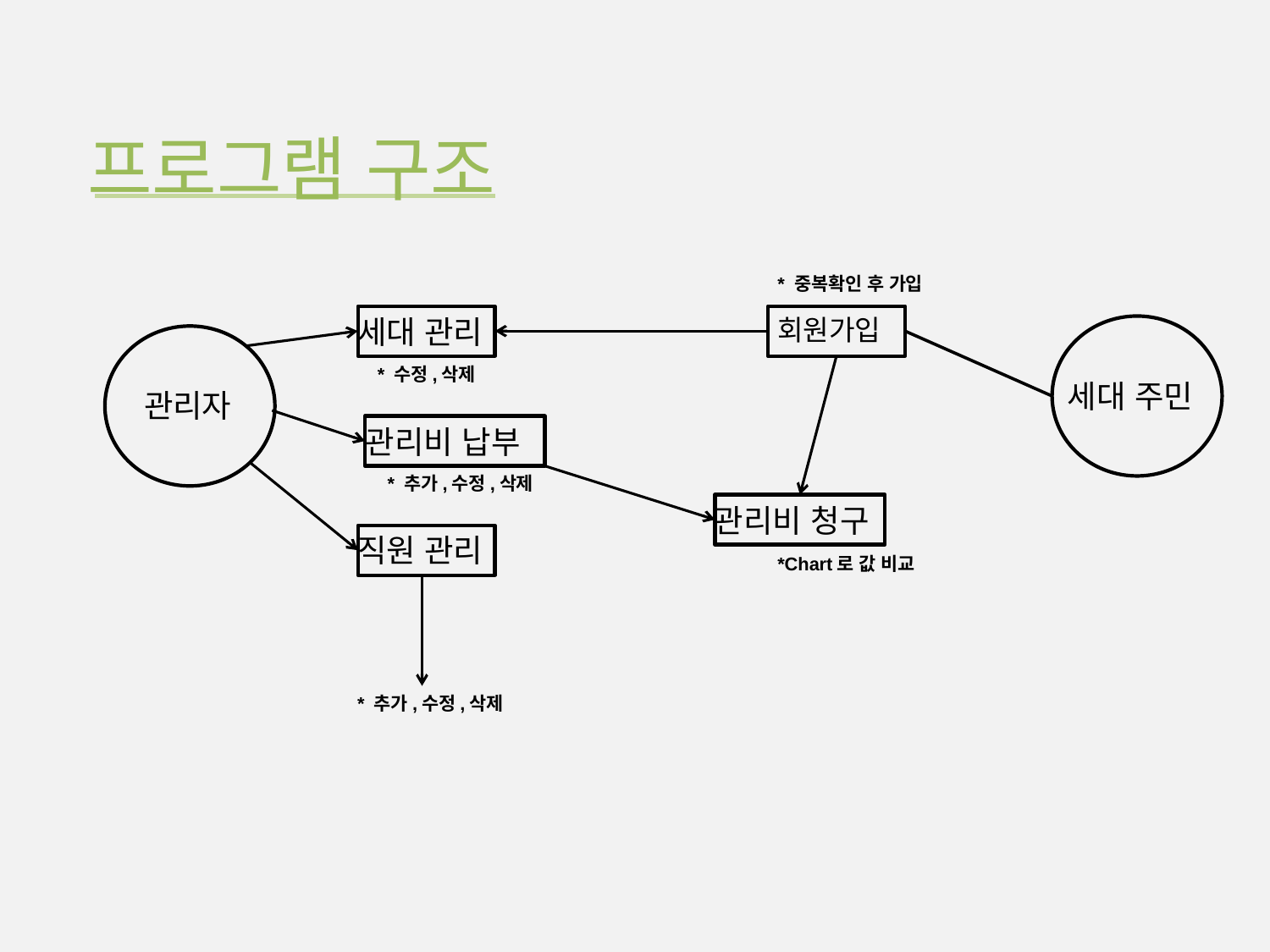

프로그램 구조
* 중복확인 후 가입
세대 관리

회원가입

* 수정,삭제
세대 주민
관리자
관리비 납부

* 추가,수정,삭제
관리비 청구

직원 관리

*Chart로 값 비교
* 추가,수정,삭제